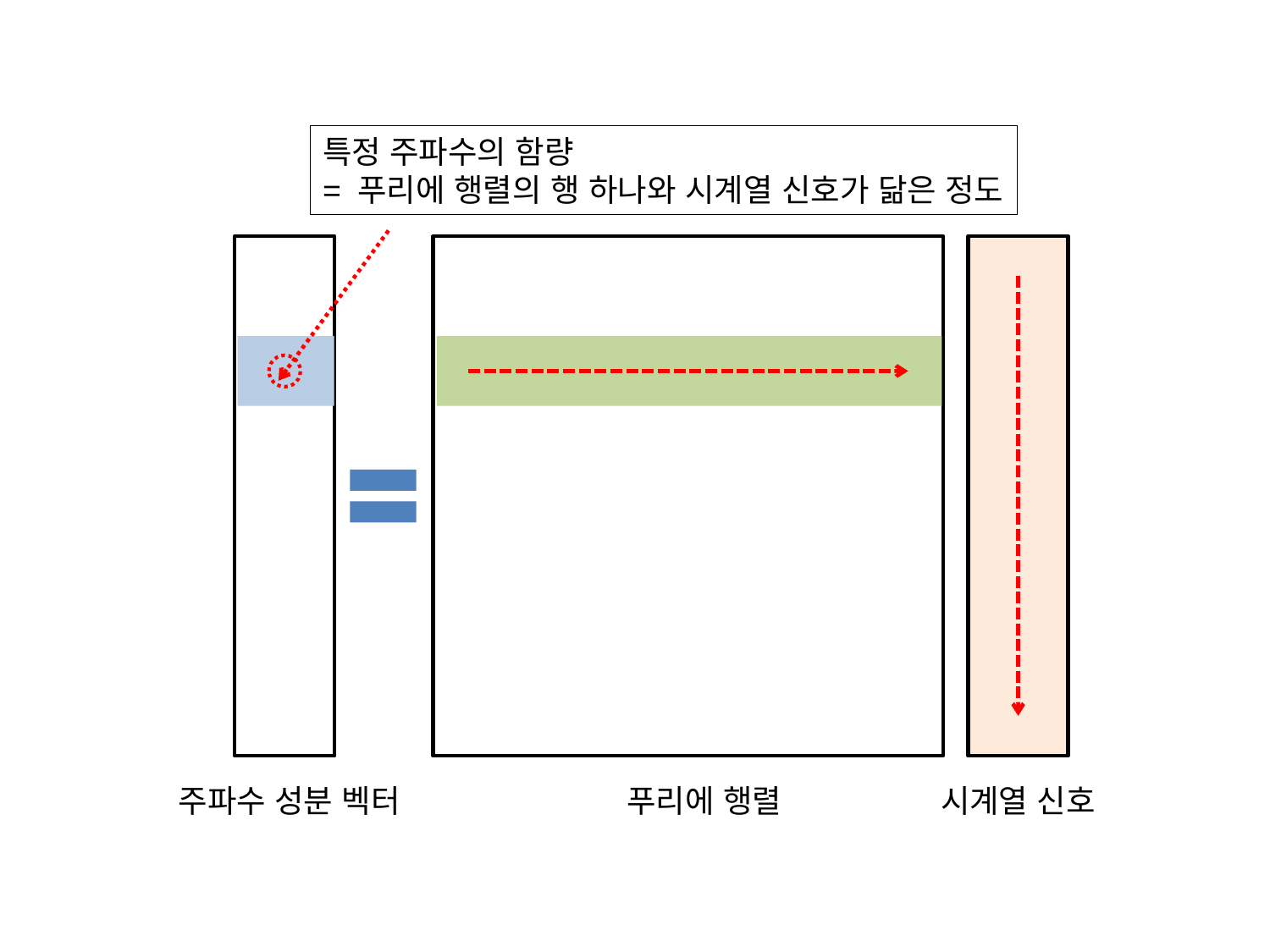

특정 주파수의 함량
= 푸리에 행렬의 행 하나와 시계열 신호가 닮은 정도

주파수 성분 벡터
푸리에 행렬
시계열 신호